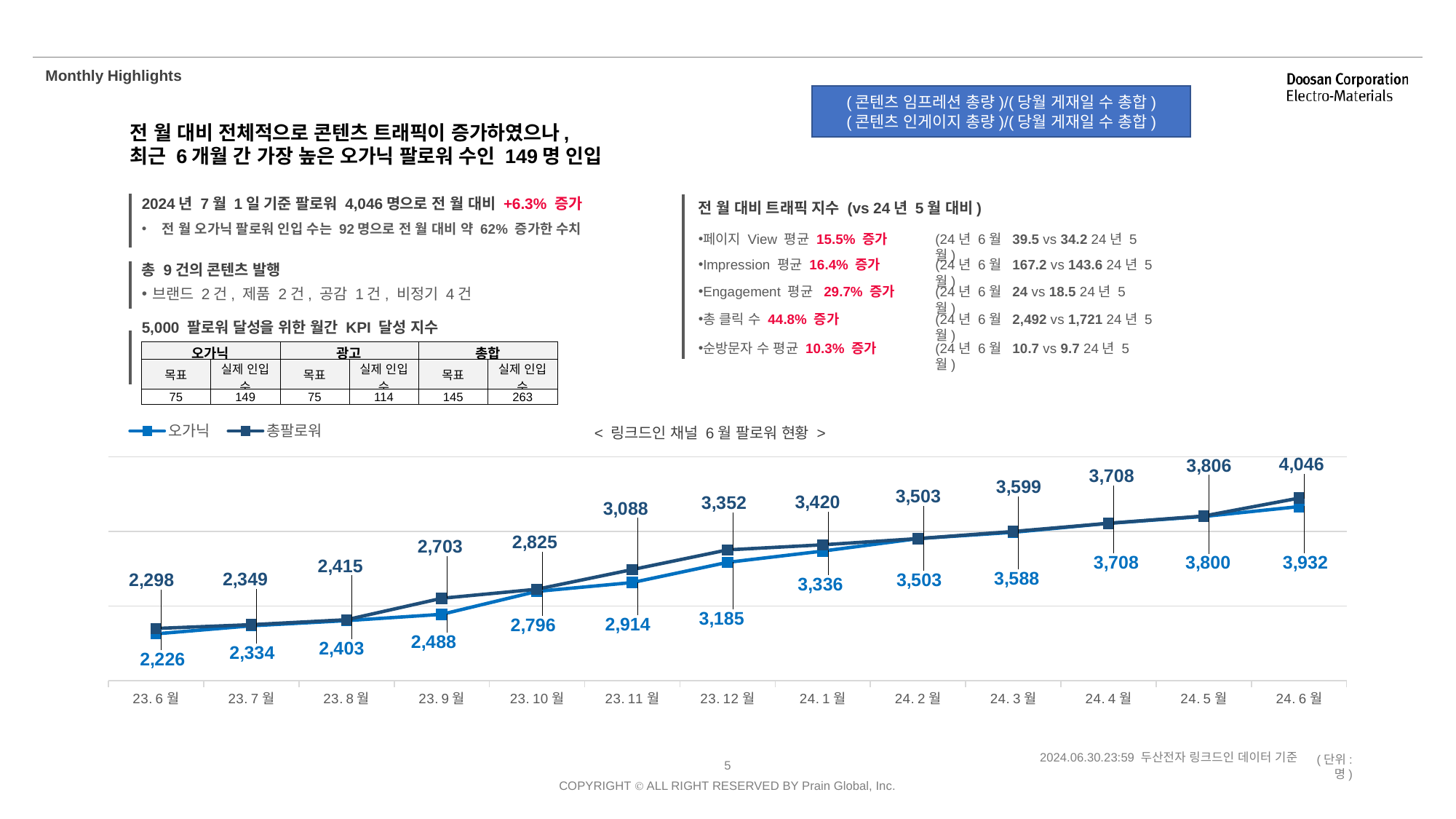

Monthly Highlights
(콘텐츠 임프레션 총량)/(당월 게재일 수 총합)
(콘텐츠 인게이지 총량)/(당월 게재일 수 총합)
전 월 대비 전체적으로 콘텐츠 트래픽이 증가하였으나,
최근 6개월 간 가장 높은 오가닉 팔로워 수인 149명 인입
2024년 7월 1일 기준 팔로워 4,046명으로 전 월 대비 +6.3% 증가
전 월 대비 트래픽 지수 (vs 24년 5월 대비)
전 월 오가닉 팔로워 인입 수는 92명으로 전 월 대비 약 62% 증가한 수치
페이지 View 평균 15.5% 증가
(24년 6월  39.5 vs 34.2 24년 5월)
Impression 평균 16.4% 증가
(24년 6월  167.2 vs 143.6 24년 5월)
총 9건의 콘텐츠 발행
Engagement 평균  29.7% 증가
(24년 6월  24 vs 18.5 24년 5월)
브랜드 2건, 제품 2건, 공감 1건, 비정기 4건
총 클릭 수 44.8% 증가
(24년 6월  2,492 vs 1,721 24년 5월)
5,000 팔로워 달성을 위한 월간 KPI 달성 지수
순방문자 수 평균 10.3% 증가
(24년 6월  10.7 vs 9.7 24년 5월)
| 오가닉 |  | 광고 |  | 총합 |  |
| --- | --- | --- | --- | --- | --- |
| 목표 | 실제 인입 수 | 목표 | 실제 인입 수 | 목표 | 실제 인입 수 |
| 75 | 149 | 75 | 114 | 145 | 263 |

### Chart

| Category | 오가닉 | 총팔로워 |
|---|---|---|
| 23. 6월 | 2226.0 | 2298.0 |
| 23. 7월 | 2334.0 | 2349.0 |
| 23. 8월 | 2403.0 | 2415.0 |
| 23. 9월 | 2488.0 | 2703.0 |
| 23. 10월 | 2796.0 | 2825.0 |
| 23. 11월 | 2914.0 | 3088.0 |
| 23. 12월 | 3185.0 | 3352.0 |
| 24. 1월 | 3336.0 | 3420.0 |
| 24. 2월 | 3503.0 | 3503.0 |
| 24. 3월 | 3588.0 | 3599.0 |
| 24. 4월 | 3708.0 | 3708.0 |
| 24. 5월 | 3800.0 | 3806.0 |
| 24. 6월 | 3932.0 | 4046.0 |
 < 링크드인 채널 6월 팔로워 현황 >
2024.06.30.23:59 두산전자 링크드인 데이터 기준
(단위: 명)